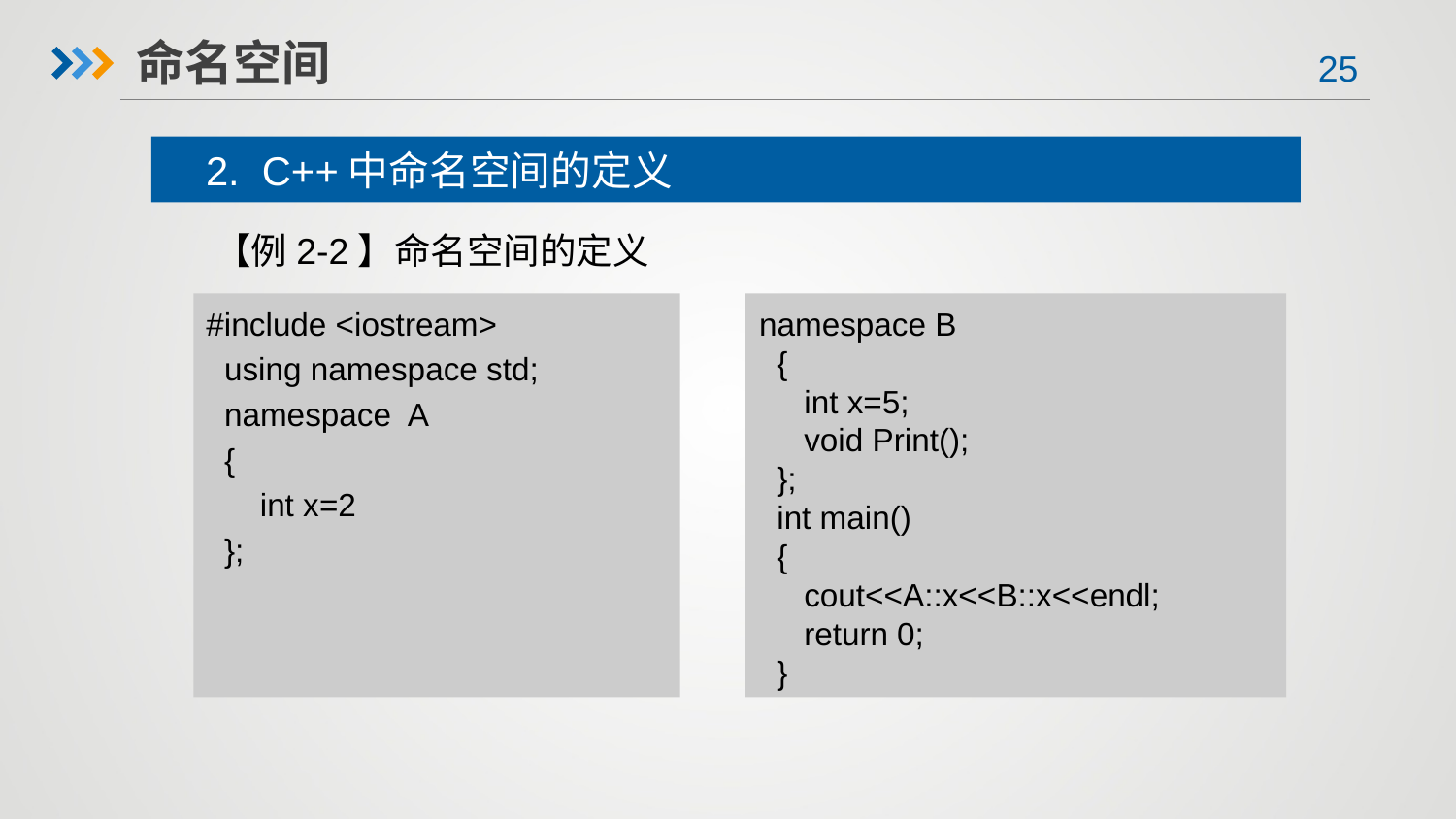

命名空间

2.  C++中命名空间的定义
【例2-2】命名空间的定义

#include <iostream>
  using namespace std;
  namespace  A
  {
      int x=2
  };
namespace B
  {
     int x=5;
     void Print();
  };
  int main()
  {
     cout<<A::x<<B::x<<endl;
     return 0;
  }